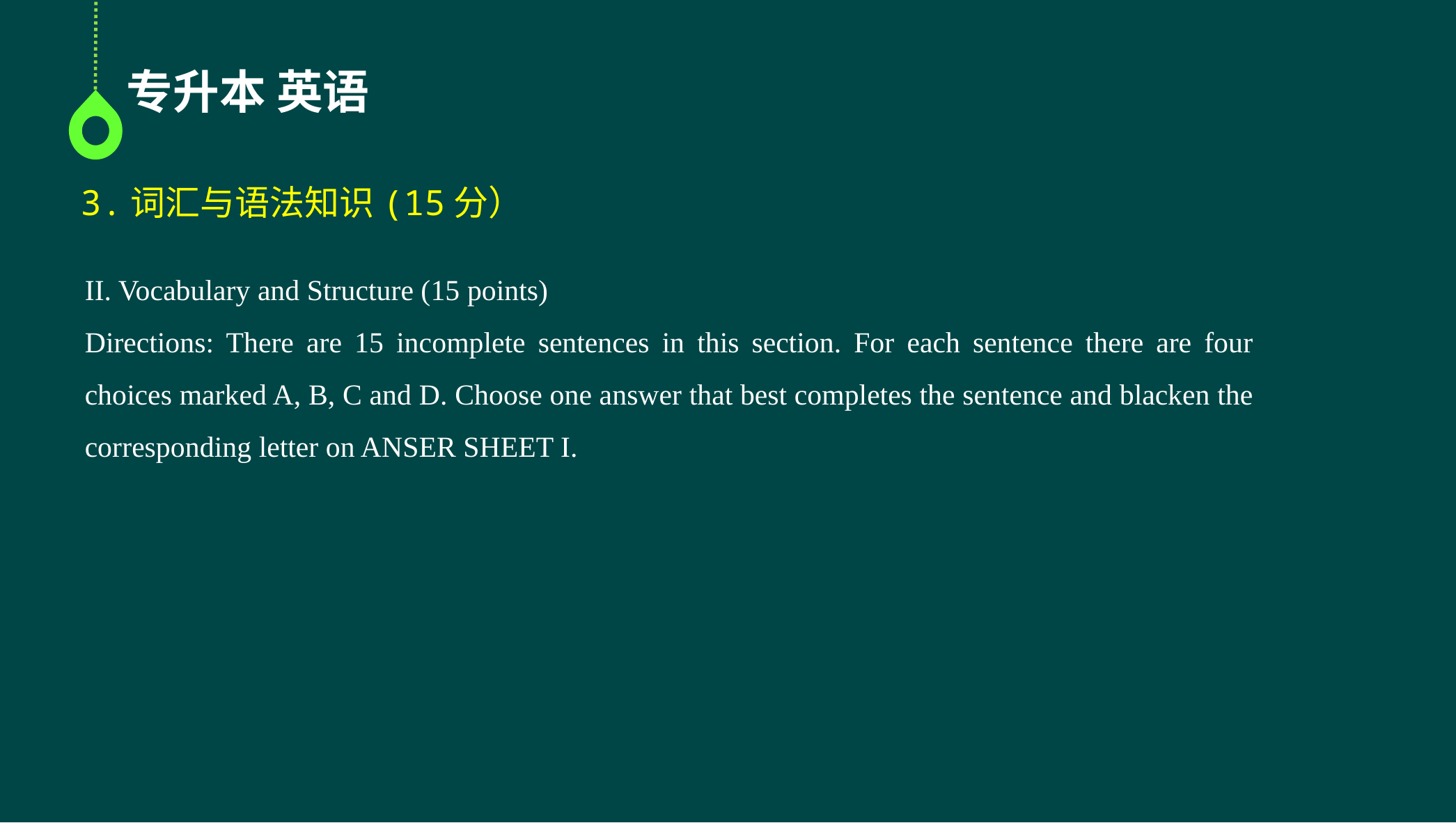

专升本 英语
3.词汇与语法知识(15分）
II. Vocabulary and Structure (15 points)
Directions: There are 15 incomplete sentences in this section. For each sentence there are four choices marked A, B, C and D. Choose one answer that best completes the sentence and blacken the corresponding letter on ANSER SHEET I.